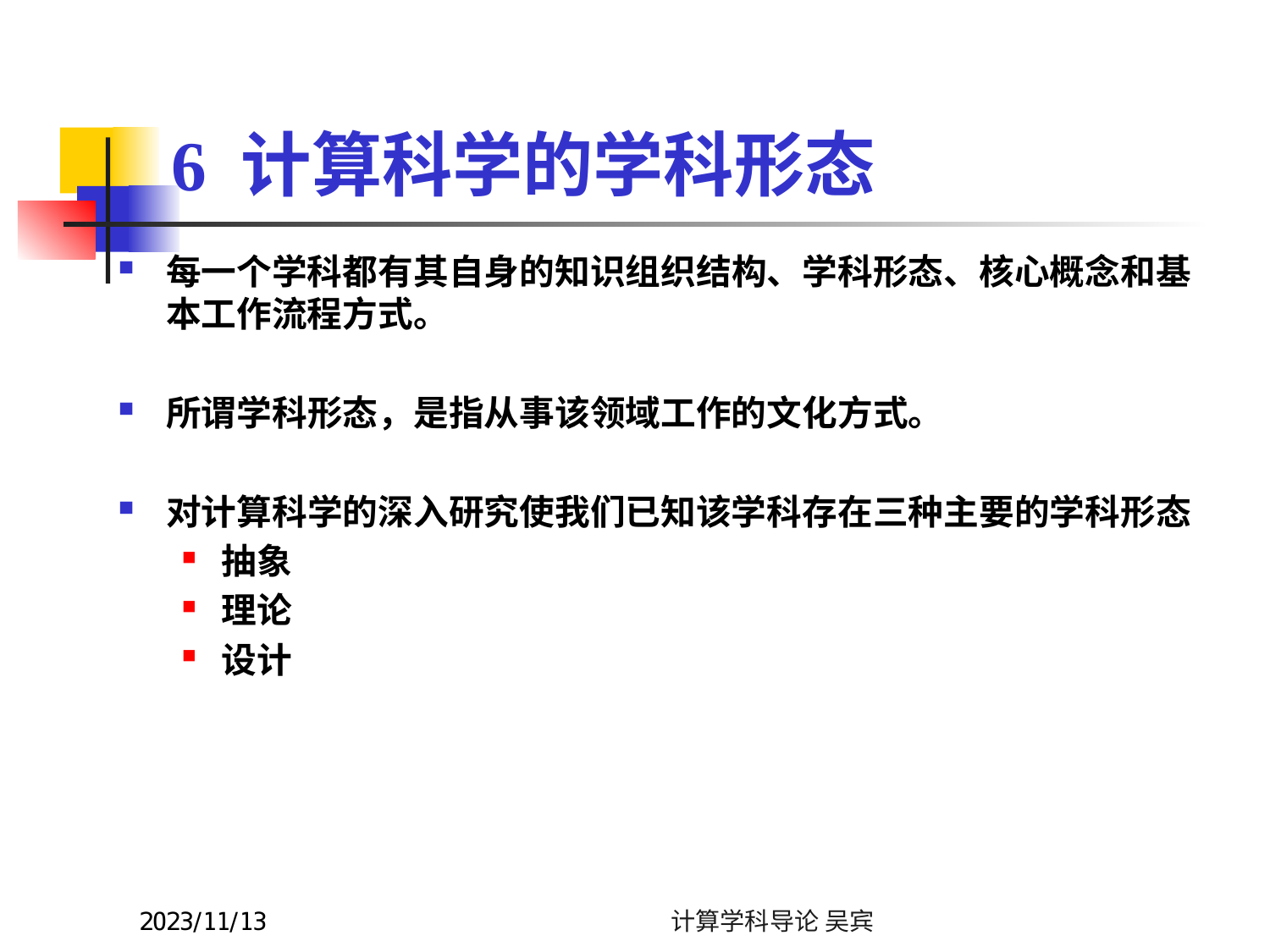

# 6 计算科学的学科形态
每一个学科都有其自身的知识组织结构、学科形态、核心概念和基本工作流程方式。

所谓学科形态，是指从事该领域工作的文化方式。

对计算科学的深入研究使我们已知该学科存在三种主要的学科形态
抽象
理论
设计
2023/11/13
计算学科导论 吴宾